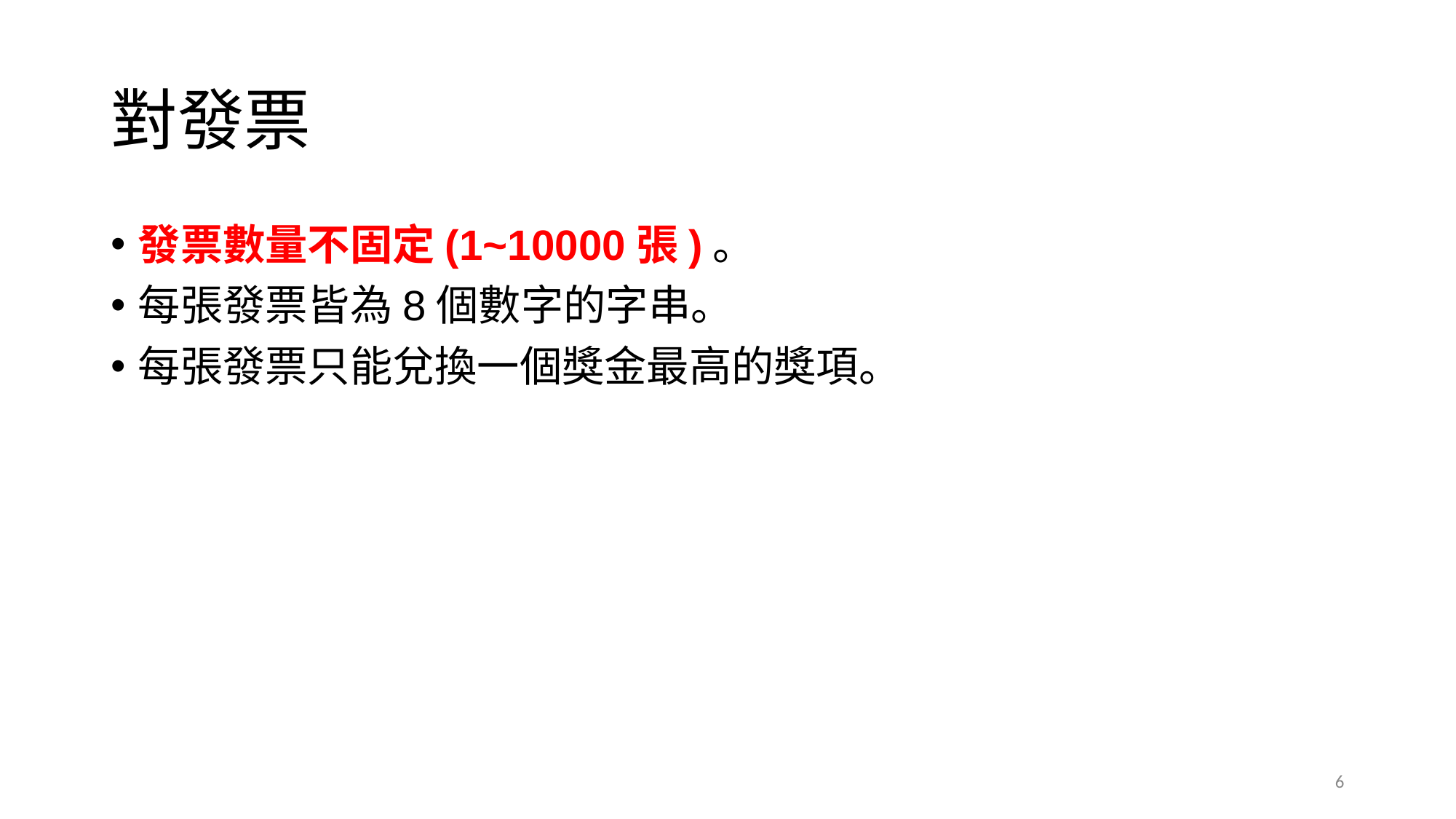

# 對發票
發票數量不固定(1~10000張)。
每張發票皆為8個數字的字串。
每張發票只能兌換一個獎金最高的獎項。
6